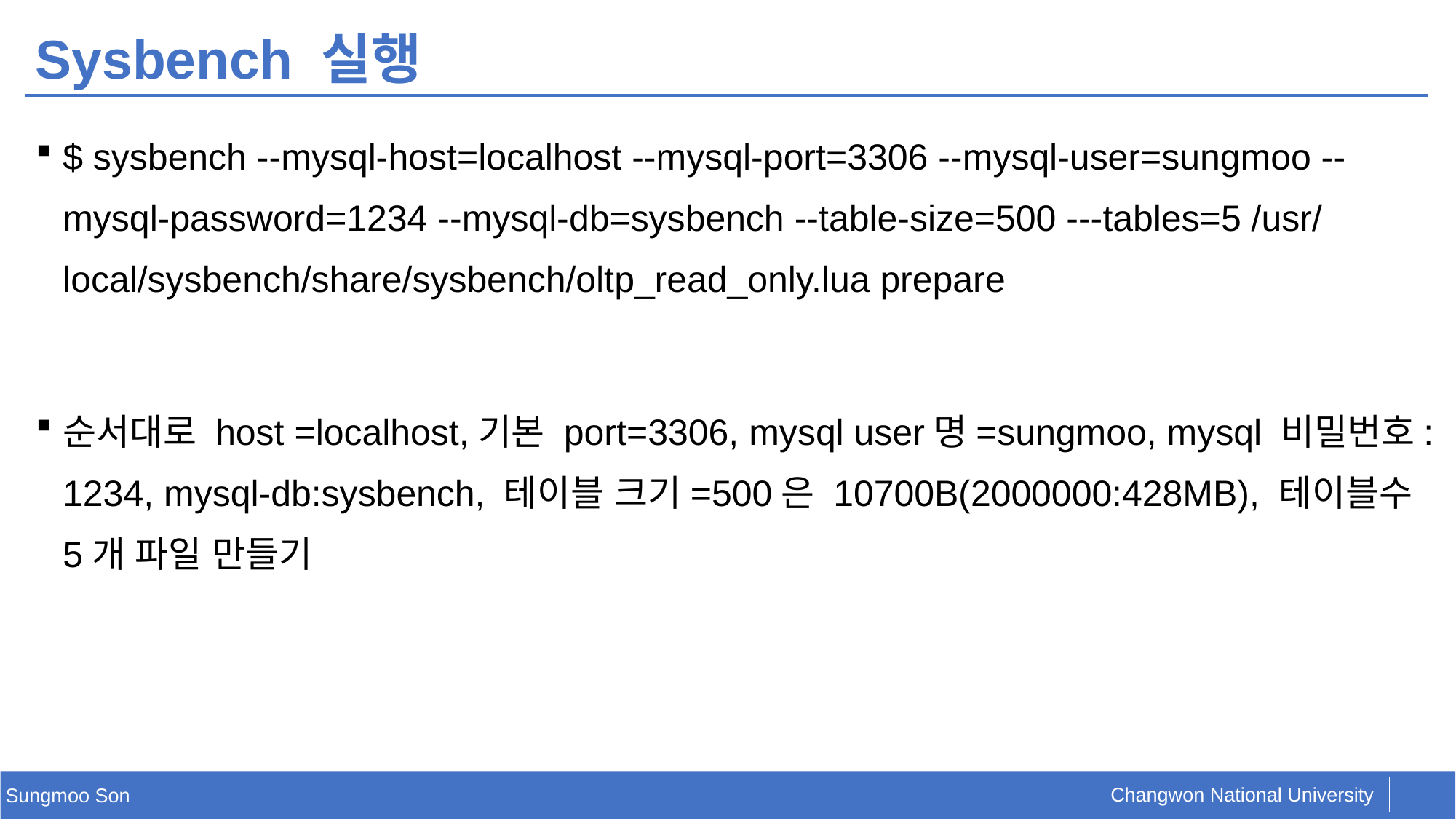

# Sysbench 실행
$ sysbench --mysql-host=localhost --mysql-port=3306 --mysql-user=sungmoo --mysql-password=1234 --mysql-db=sysbench --table-size=500 ---tables=5 /usr/local/sysbench/share/sysbench/oltp_read_only.lua prepare

순서대로 host =localhost,기본 port=3306, mysql user명=sungmoo, mysql 비밀번호:1234, mysql-db:sysbench, 테이블 크기=500은 10700B(2000000:428MB), 테이블수 5개 파일 만들기